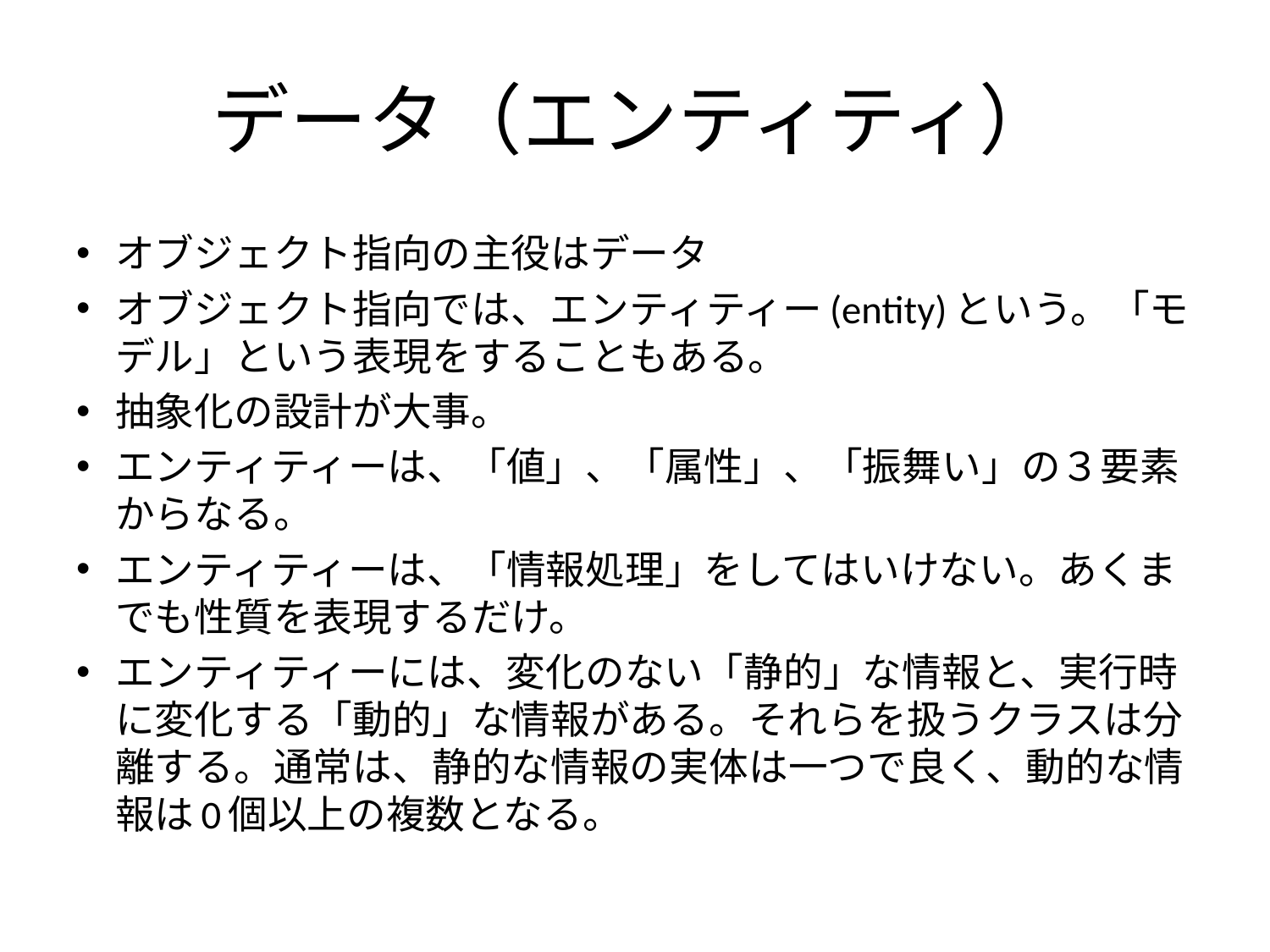

# データ（エンティティ）
オブジェクト指向の主役はデータ
オブジェクト指向では、エンティティー(entity)という。「モデル」という表現をすることもある。
抽象化の設計が大事。
エンティティーは、「値」、「属性」、「振舞い」の３要素からなる。
エンティティーは、「情報処理」をしてはいけない。あくまでも性質を表現するだけ。
エンティティーには、変化のない「静的」な情報と、実行時に変化する「動的」な情報がある。それらを扱うクラスは分離する。通常は、静的な情報の実体は一つで良く、動的な情報は0個以上の複数となる。